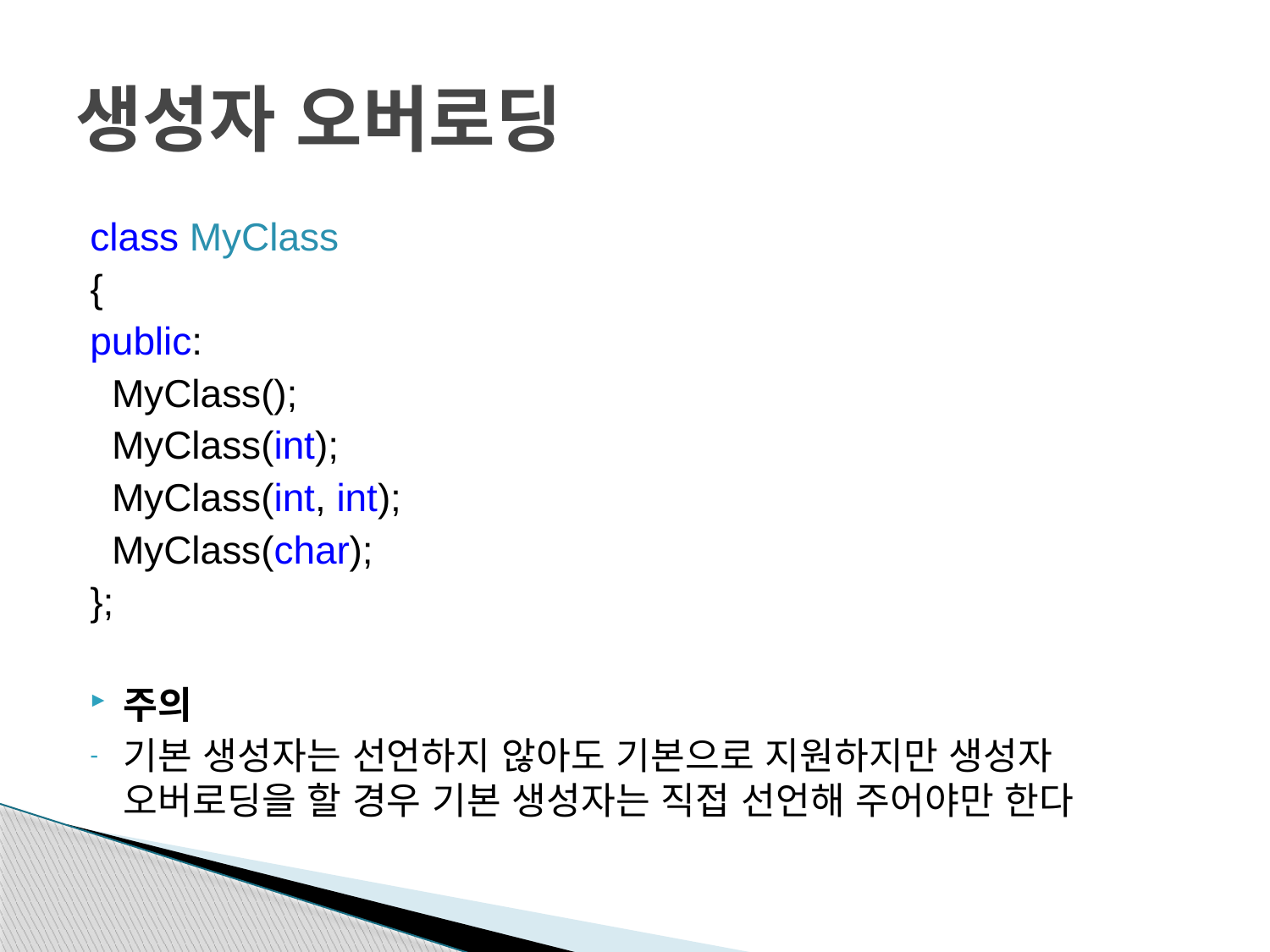

# 생성자 오버로딩
class MyClass
{
public:
  MyClass();
  MyClass(int);
  MyClass(int, int);
  MyClass(char);
};

주의
기본 생성자는 선언하지 않아도 기본으로 지원하지만 생성자 오버로딩을 할 경우 기본 생성자는 직접 선언해 주어야만 한다